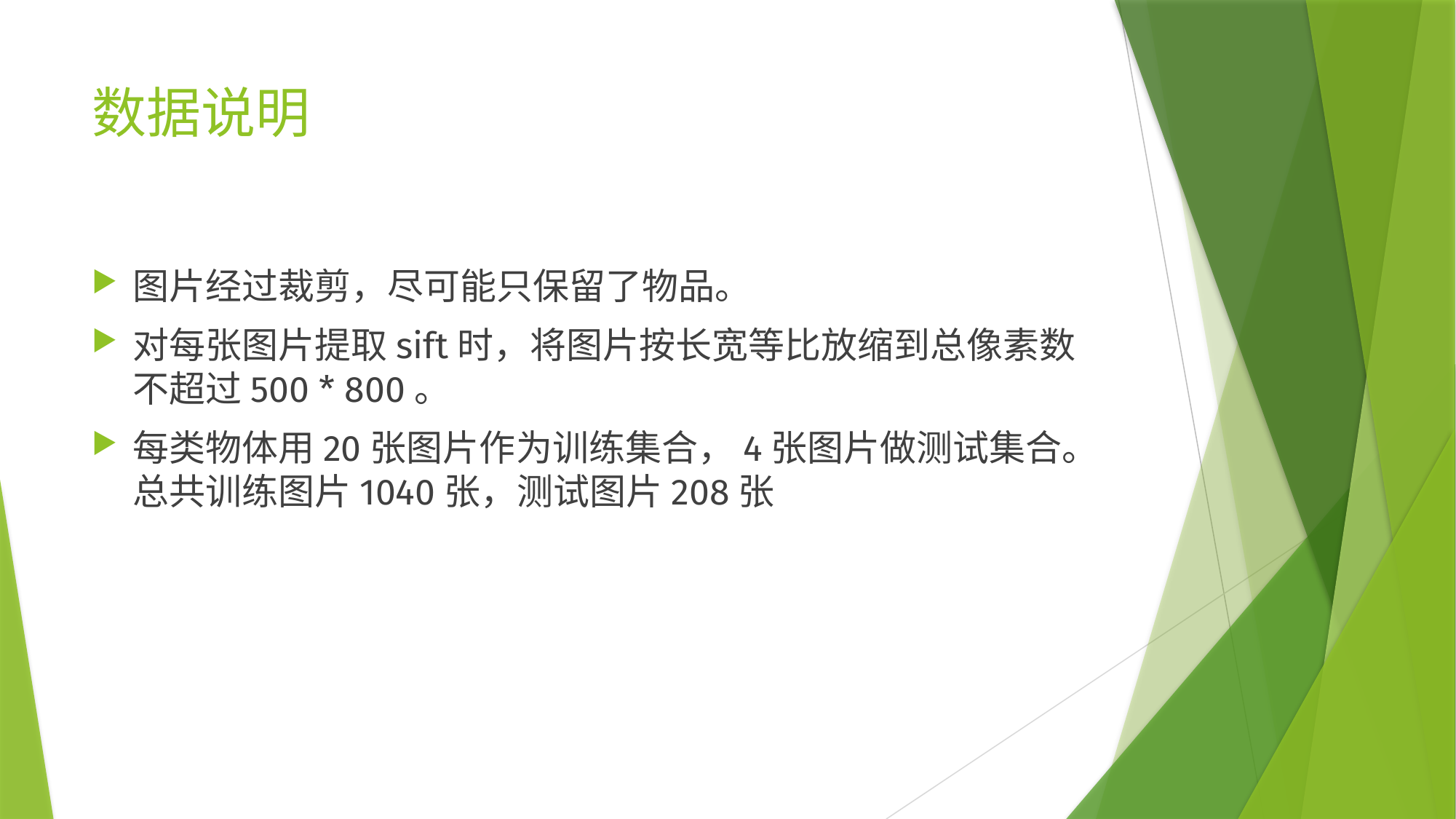

# 数据说明
图片经过裁剪，尽可能只保留了物品。
对每张图片提取sift时，将图片按长宽等比放缩到总像素数不超过500 * 800。
每类物体用20张图片作为训练集合，4张图片做测试集合。总共训练图片1040张，测试图片208张